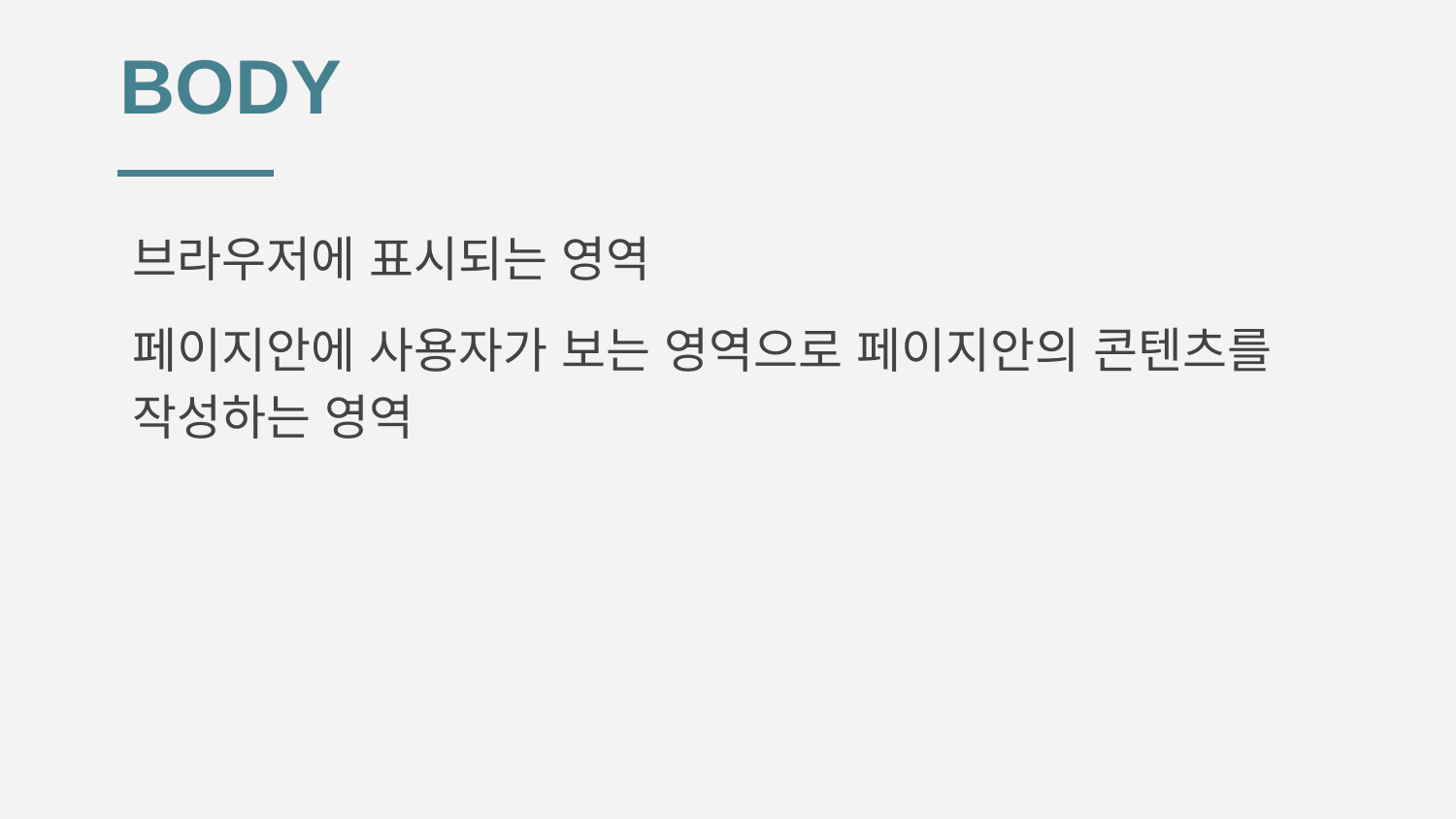

# BODY
브라우저에 표시되는 영역
페이지안에 사용자가 보는 영역으로 페이지안의 콘텐츠를 작성하는 영역